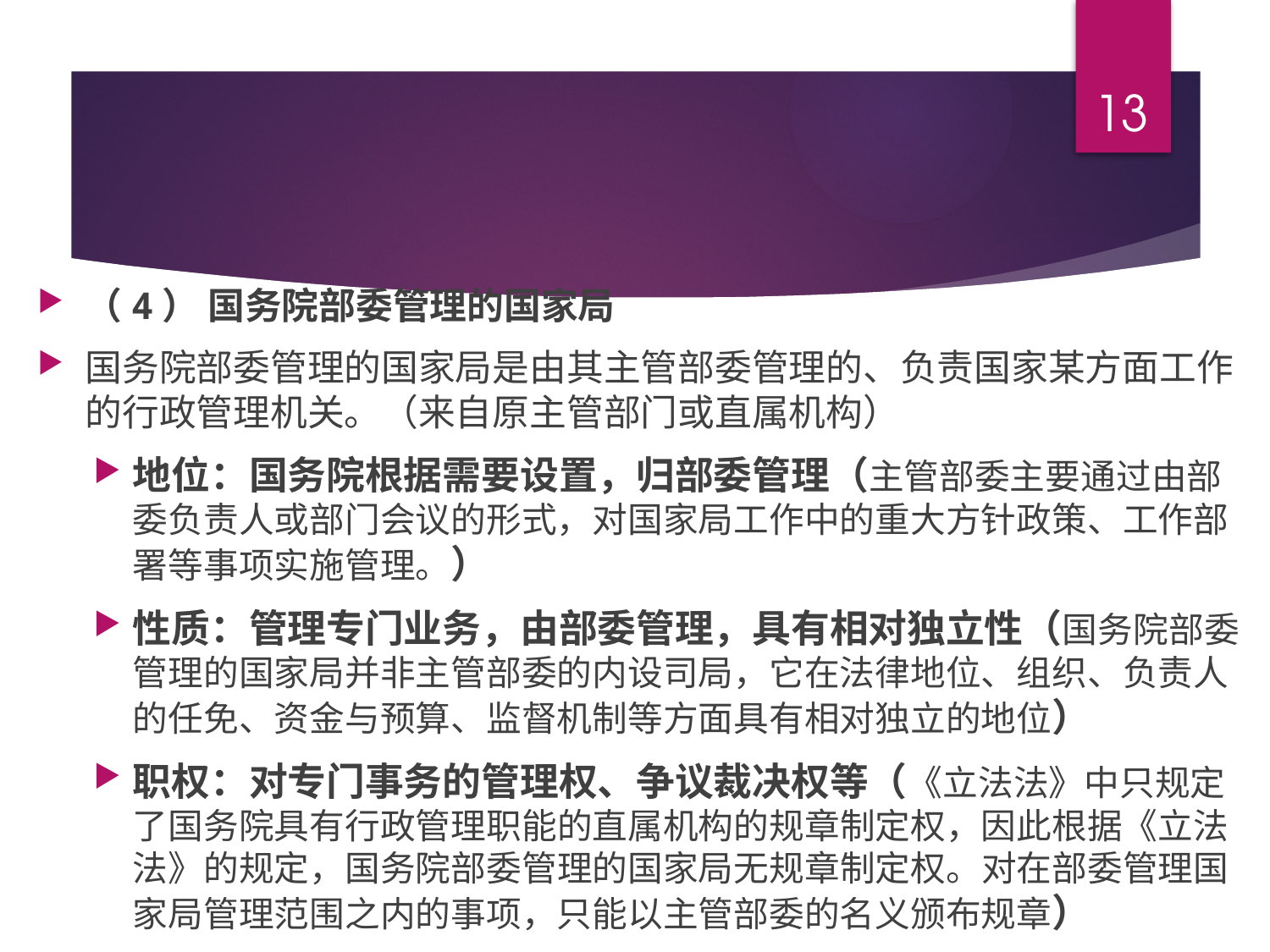

13
#
（4） 国务院部委管理的国家局
国务院部委管理的国家局是由其主管部委管理的、负责国家某方面工作的行政管理机关。（来自原主管部门或直属机构）
地位：国务院根据需要设置，归部委管理（主管部委主要通过由部委负责人或部门会议的形式，对国家局工作中的重大方针政策、工作部署等事项实施管理。）
性质：管理专门业务，由部委管理，具有相对独立性（国务院部委管理的国家局并非主管部委的内设司局，它在法律地位、组织、负责人的任免、资金与预算、监督机制等方面具有相对独立的地位）
职权：对专门事务的管理权、争议裁决权等（《立法法》中只规定了国务院具有行政管理职能的直属机构的规章制定权，因此根据《立法法》的规定，国务院部委管理的国家局无规章制定权。对在部委管理国家局管理范围之内的事项，只能以主管部委的名义颁布规章）